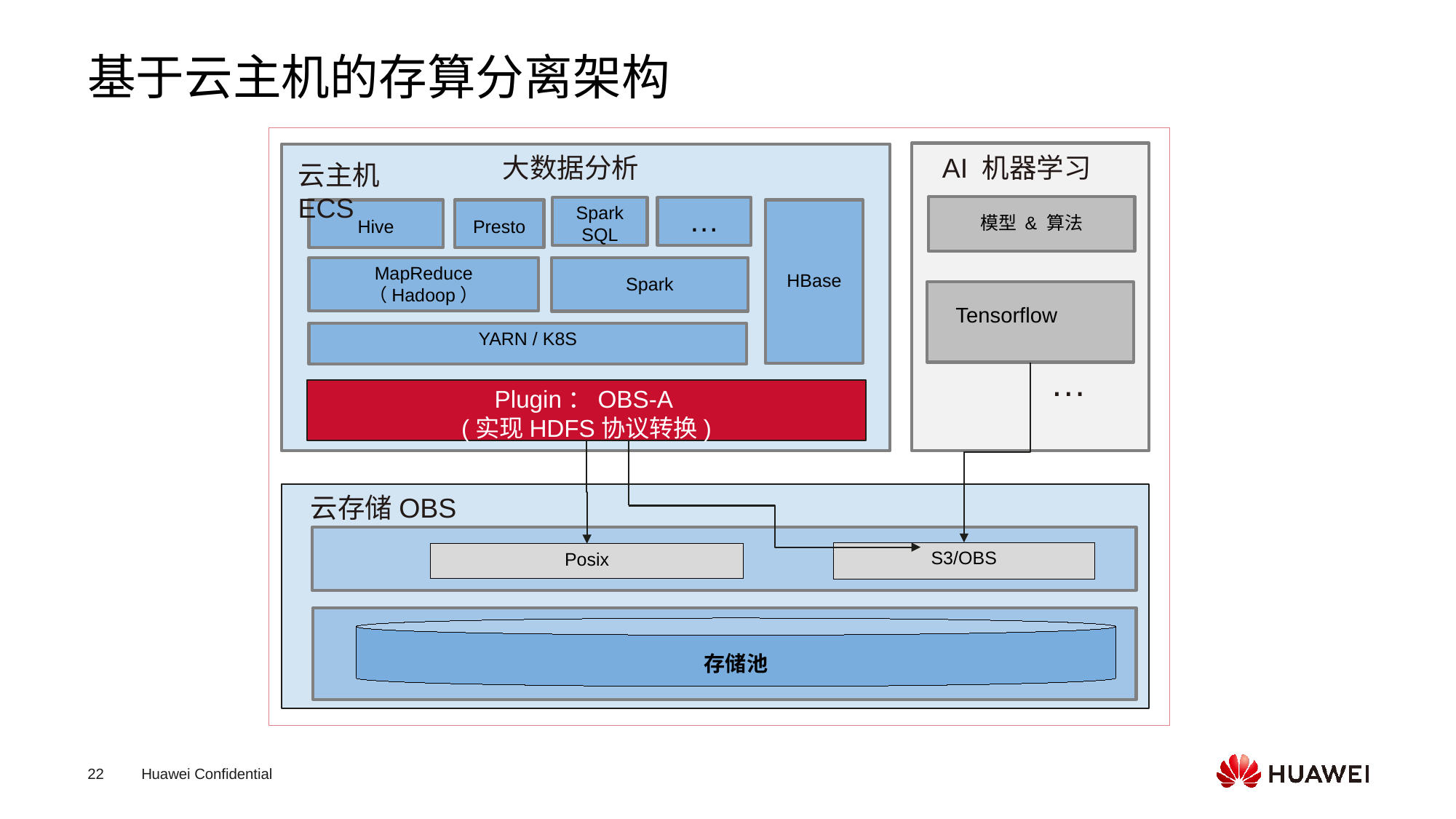

# 基于云主机的存算分离架构

AI 机器学习
大数据分析

模型 & 算法
…
Spark
SQL
Hive
Presto
Spark
MapReduce
（Hadoop）
YARN / K8S

HBase

Tensorflow
…
Plugin：OBS-A
(实现HDFS协议转换)

云存储OBS

S3/OBS
Posix

存储池
云主机ECS